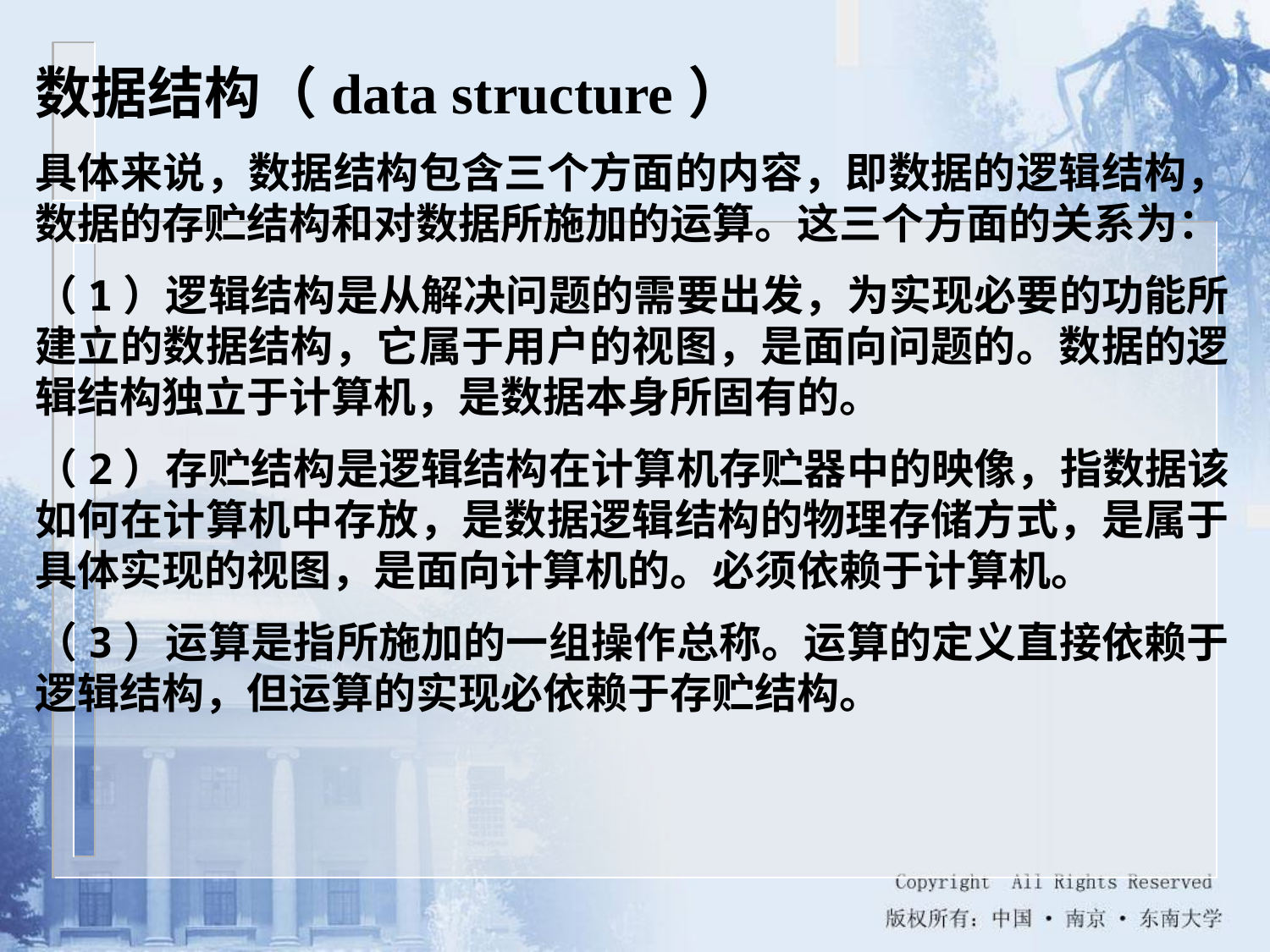

数据结构（data structure）
具体来说，数据结构包含三个方面的内容，即数据的逻辑结构，数据的存贮结构和对数据所施加的运算。这三个方面的关系为：
（1）逻辑结构是从解决问题的需要出发，为实现必要的功能所建立的数据结构，它属于用户的视图，是面向问题的。数据的逻辑结构独立于计算机，是数据本身所固有的。
（2）存贮结构是逻辑结构在计算机存贮器中的映像，指数据该如何在计算机中存放，是数据逻辑结构的物理存储方式，是属于具体实现的视图，是面向计算机的。必须依赖于计算机。
（3）运算是指所施加的一组操作总称。运算的定义直接依赖于逻辑结构，但运算的实现必依赖于存贮结构。